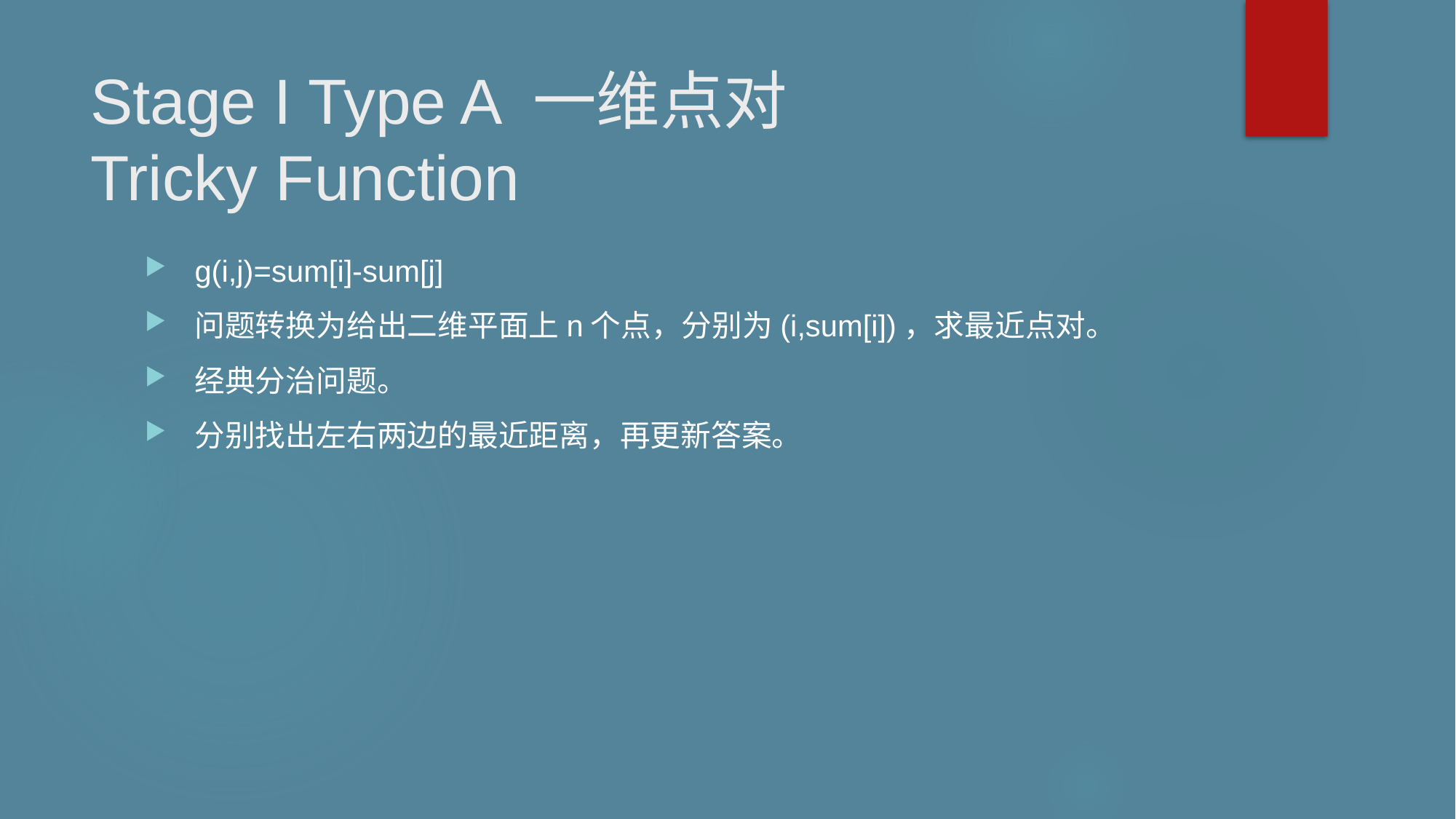

# Stage I Type A 一维点对 Tricky Function
g(i,j)=sum[i]-sum[j]
问题转换为给出二维平面上n个点，分别为(i,sum[i])，求最近点对。
经典分治问题。
分别找出左右两边的最近距离，再更新答案。